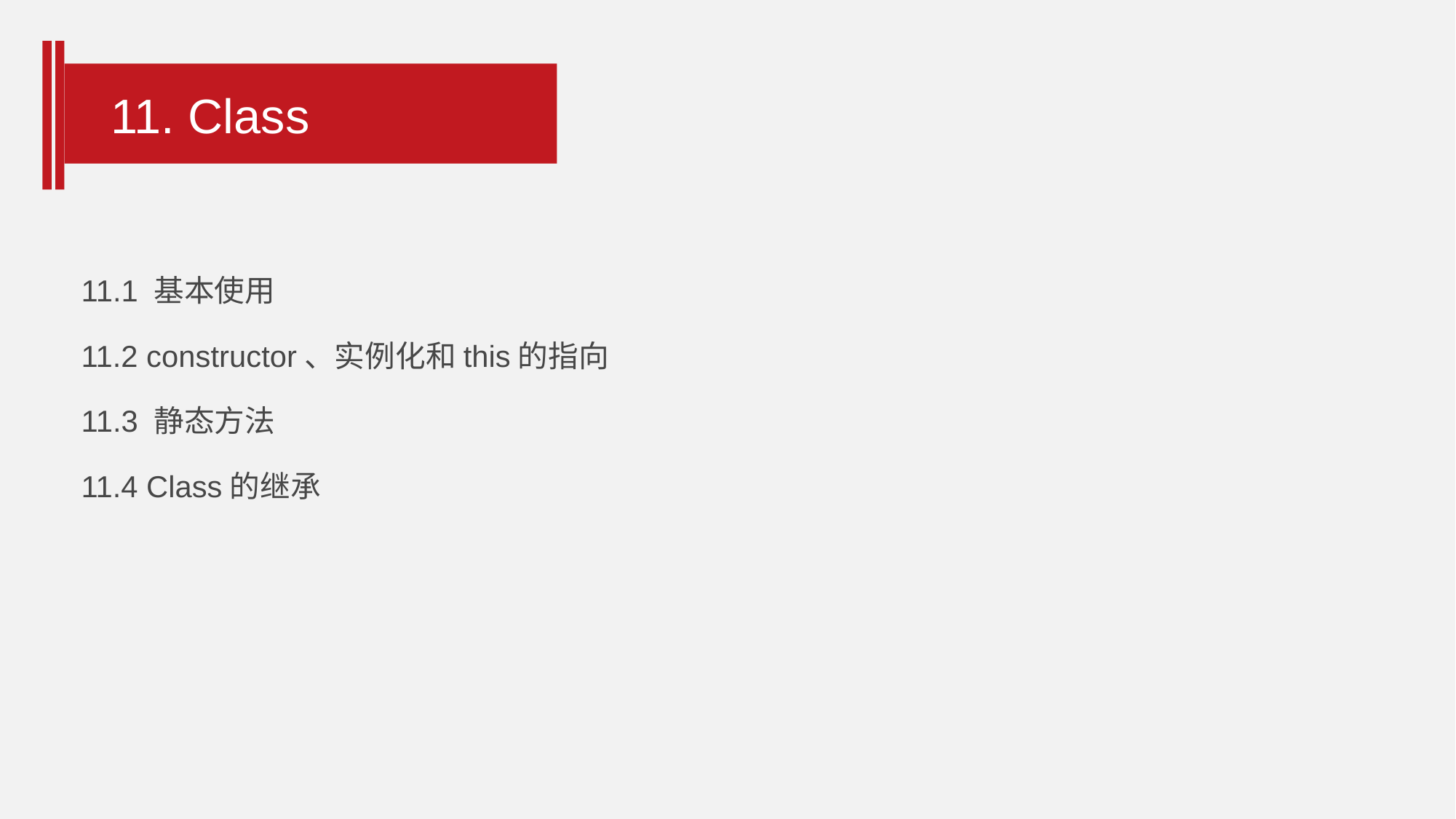

# 11. Class
11.1 基本使用
11.2 constructor、实例化和this的指向
11.3 静态方法
11.4 Class的继承